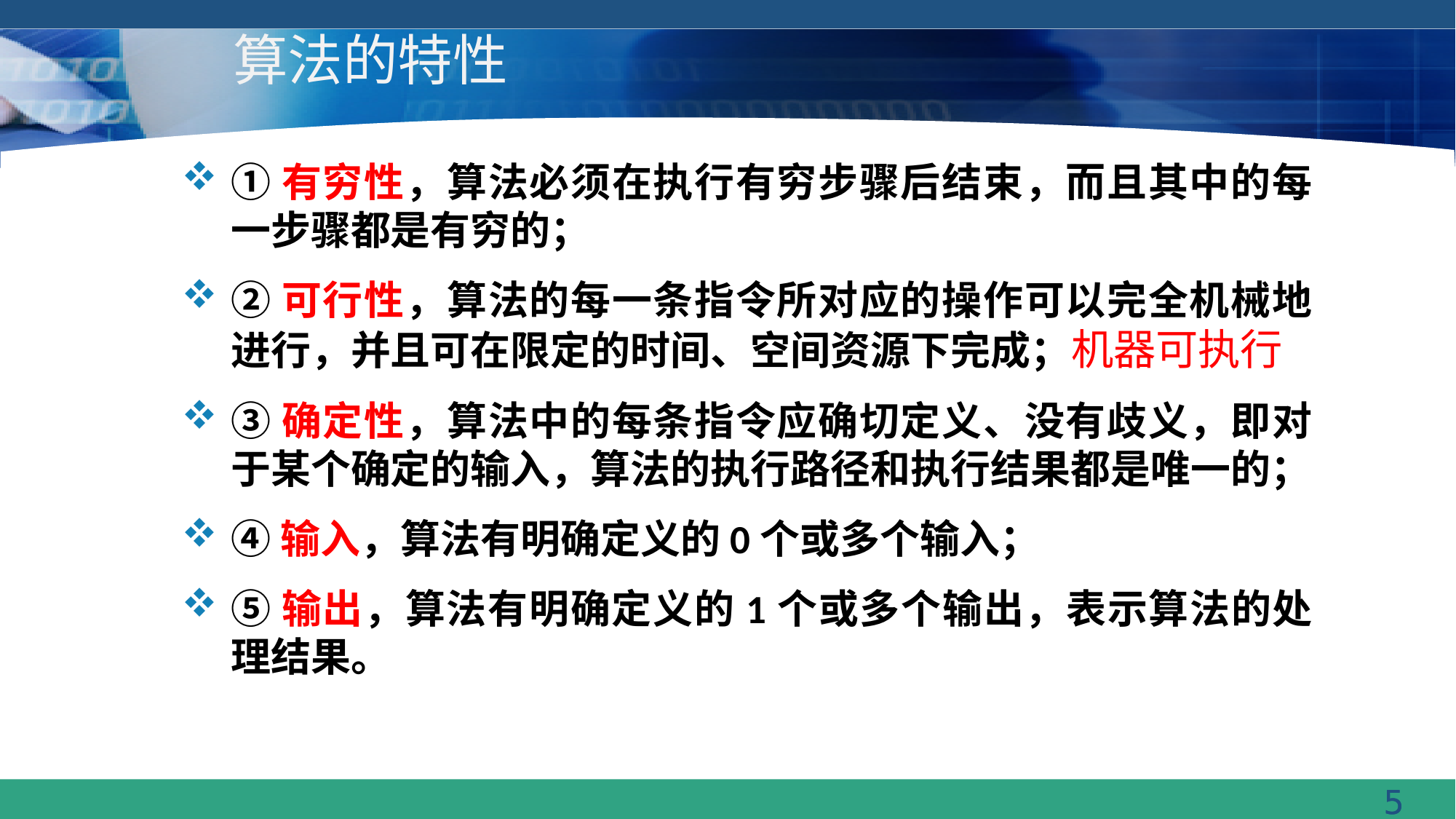

# 算法的特性
①有穷性，算法必须在执行有穷步骤后结束，而且其中的每一步骤都是有穷的；
②可行性，算法的每一条指令所对应的操作可以完全机械地进行，并且可在限定的时间、空间资源下完成；机器可执行
③确定性，算法中的每条指令应确切定义、没有歧义，即对于某个确定的输入，算法的执行路径和执行结果都是唯一的；
④输入，算法有明确定义的0个或多个输入；
⑤输出，算法有明确定义的1个或多个输出，表示算法的处理结果。